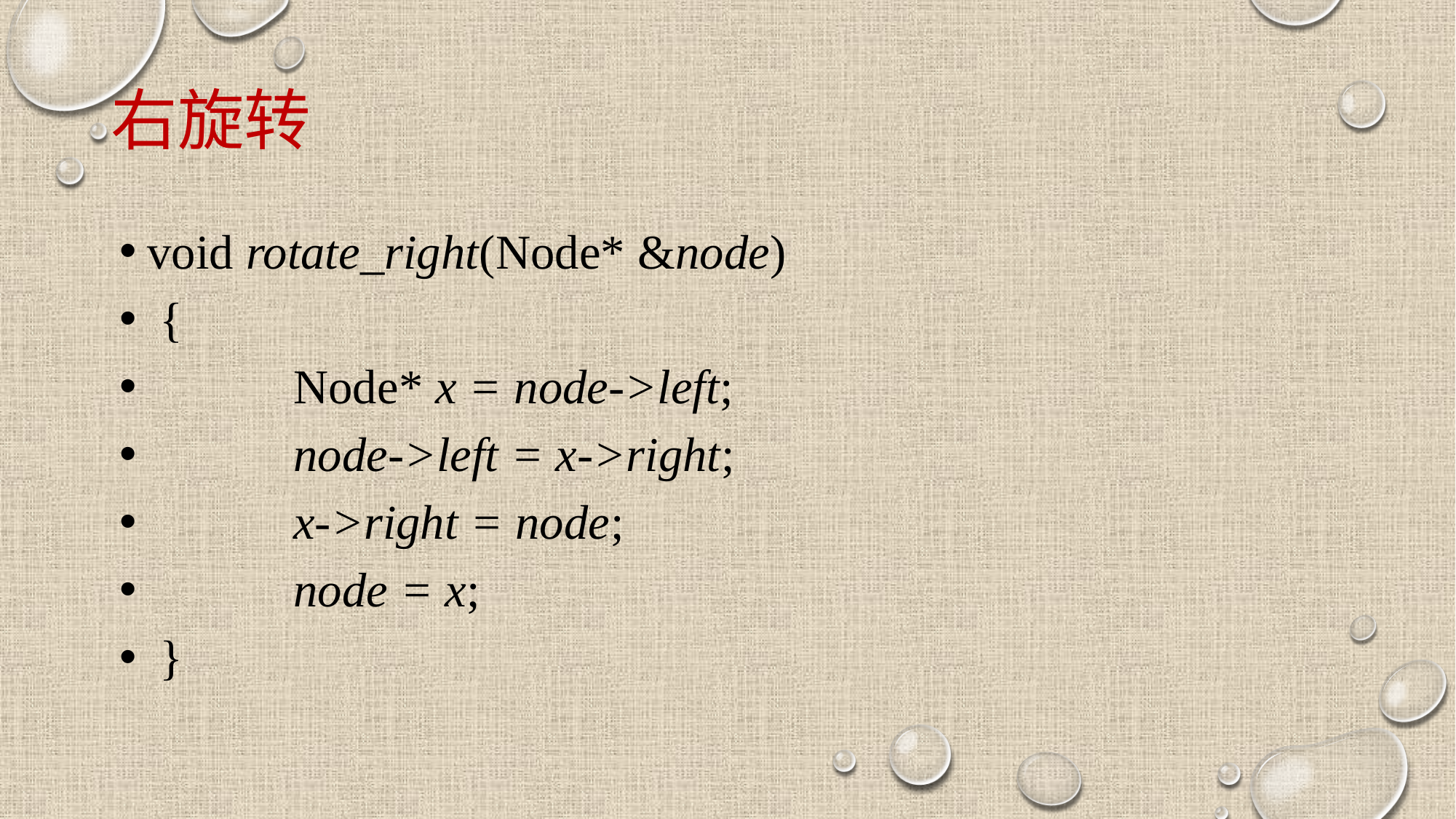

# 右旋转
void rotate_right(Node* &node)
 {
            Node* x = node->left;
            node->left = x->right;
            x->right = node;
            node = x;
 }